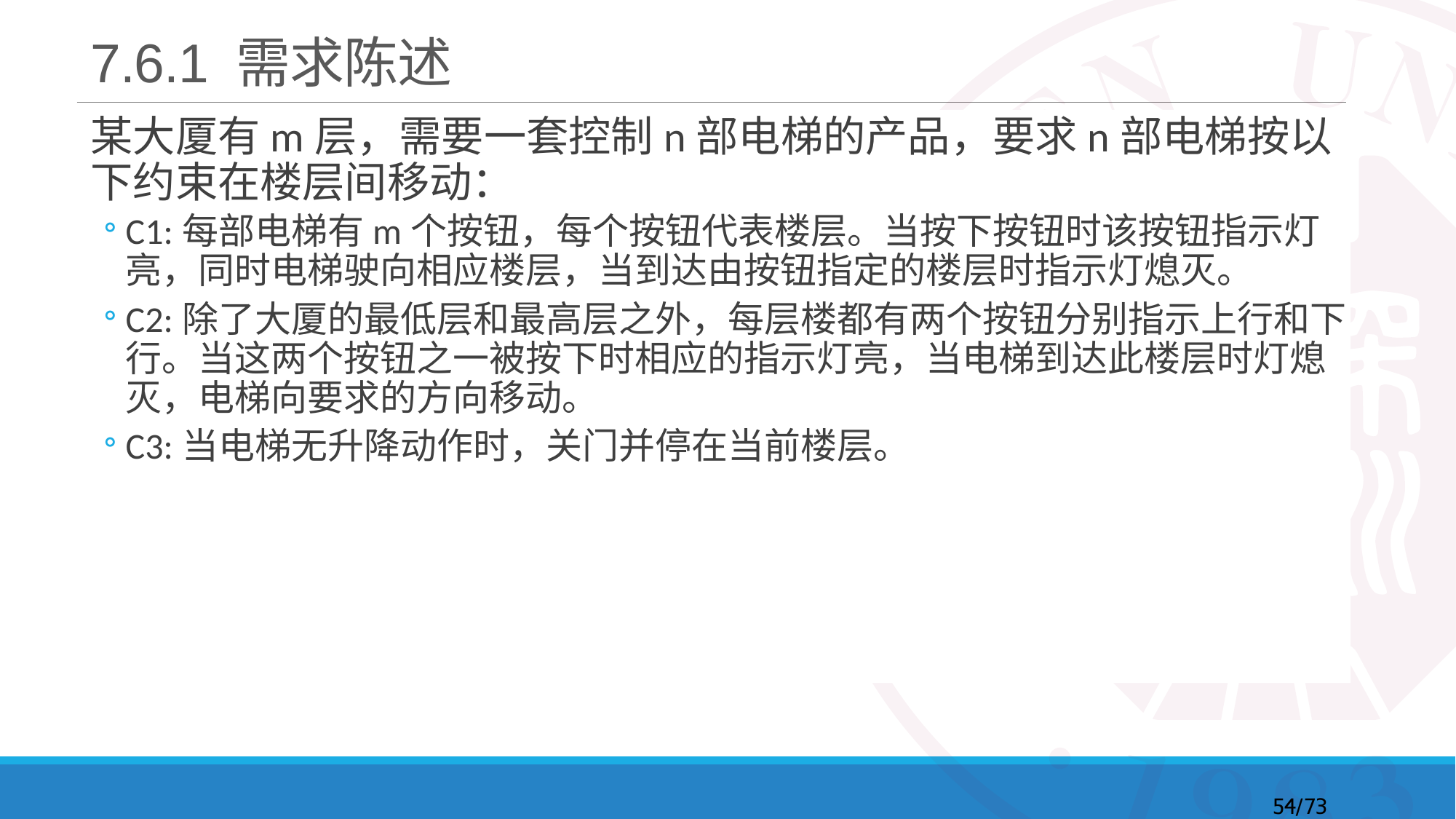

# 7.6.1 需求陈述
某大厦有m层，需要一套控制n部电梯的产品，要求n部电梯按以下约束在楼层间移动：
C1:每部电梯有m个按钮，每个按钮代表楼层。当按下按钮时该按钮指示灯亮，同时电梯驶向相应楼层，当到达由按钮指定的楼层时指示灯熄灭。
C2:除了大厦的最低层和最高层之外，每层楼都有两个按钮分别指示上行和下行。当这两个按钮之一被按下时相应的指示灯亮，当电梯到达此楼层时灯熄灭，电梯向要求的方向移动。
C3:当电梯无升降动作时，关门并停在当前楼层。

54/73